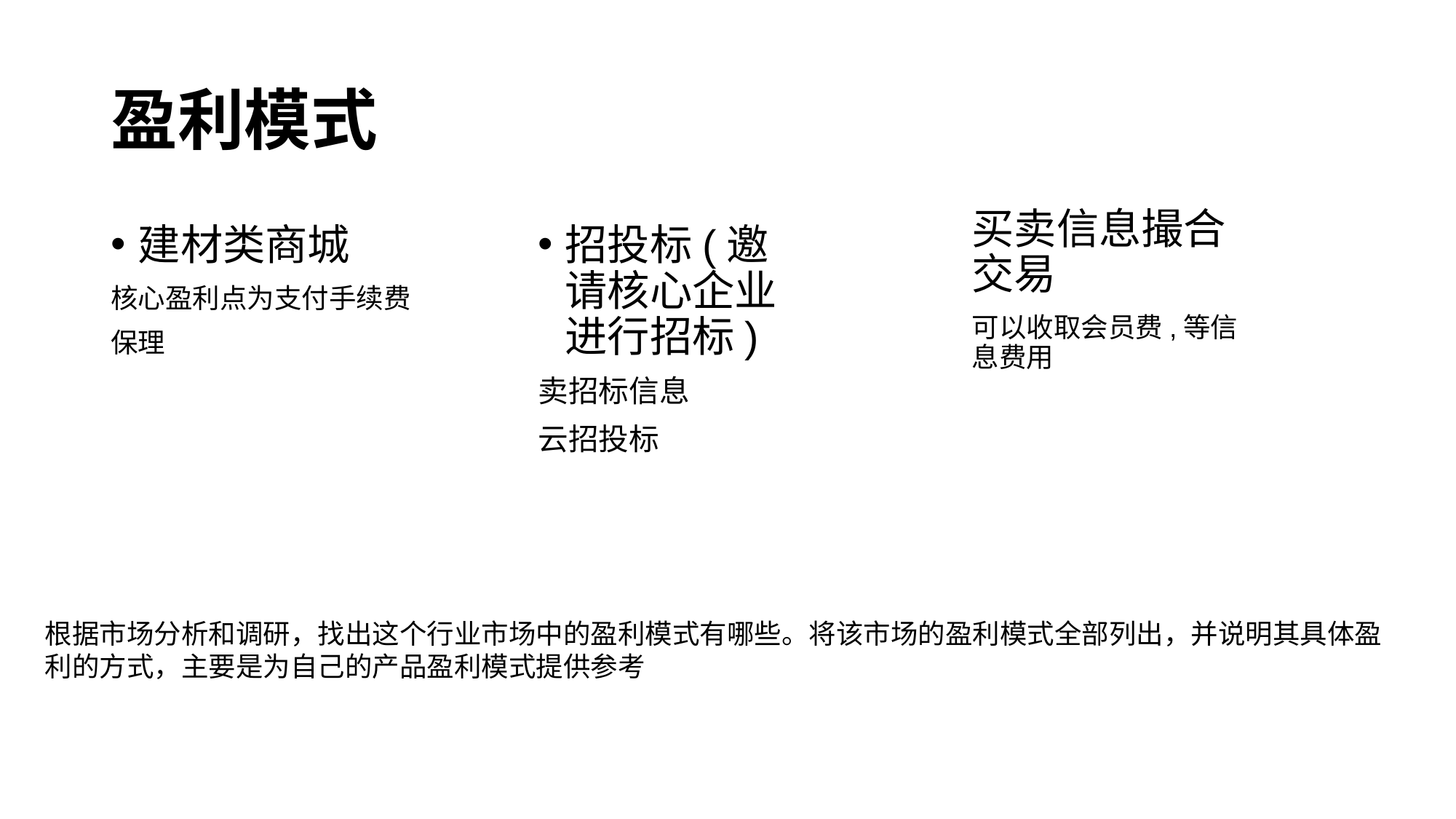

# 盈利模式
买卖信息撮合交易
可以收取会员费,等信息费用
建材类商城
核心盈利点为支付手续费
保理

招投标(邀请核心企业进行招标)
卖招标信息
云招投标
根据市场分析和调研，找出这个行业市场中的盈利模式有哪些。将该市场的盈利模式全部列出，并说明其具体盈利的方式，主要是为自己的产品盈利模式提供参考